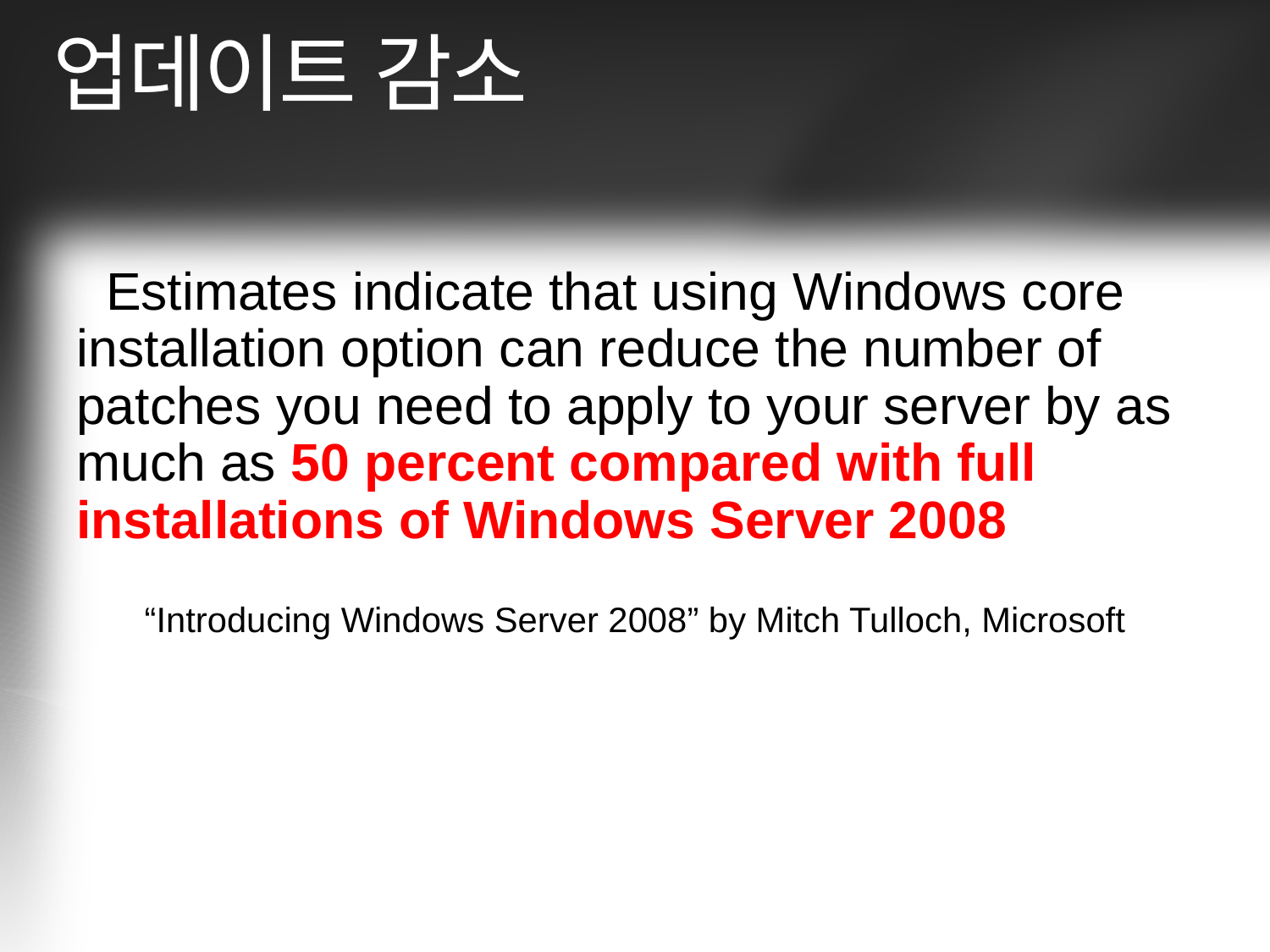

# 업데이트 감소
  Estimates indicate that using Windows core installation option can reduce the number of patches you need to apply to your server by as much as 50 percent compared with full installations of Windows Server 2008

“Introducing Windows Server 2008” by Mitch Tulloch, Microsoft